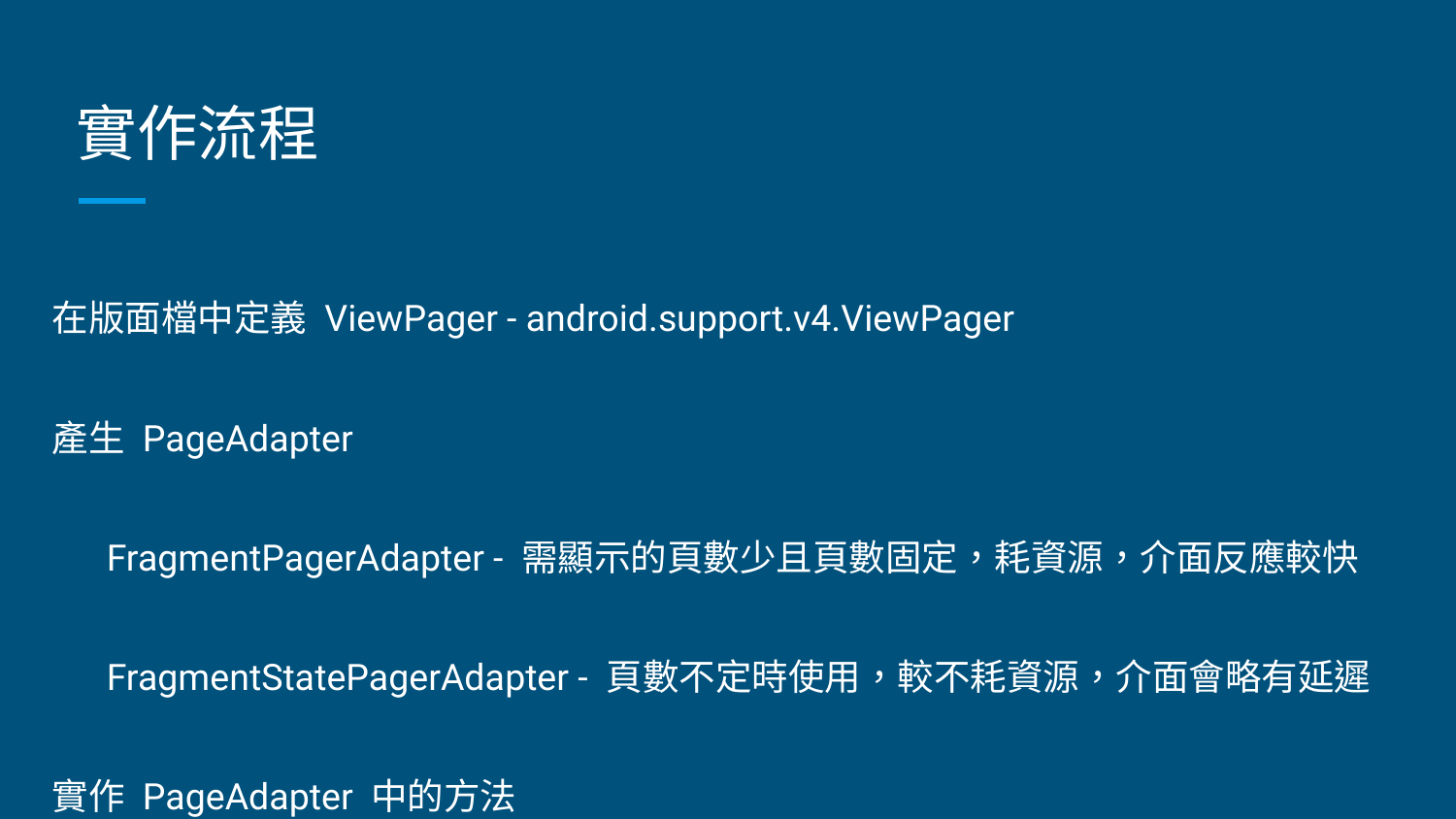

# 實作流程
在版面檔中定義 ViewPager - android.support.v4.ViewPager
產生 PageAdapter
FragmentPagerAdapter - 需顯示的頁數少且頁數固定，耗資源，介面反應較快
FragmentStatePagerAdapter - 頁數不定時使用，較不耗資源，介面會略有延遲
實作 PageAdapter 中的方法
getItem(int)、getCount() 以及 getTitle(int)